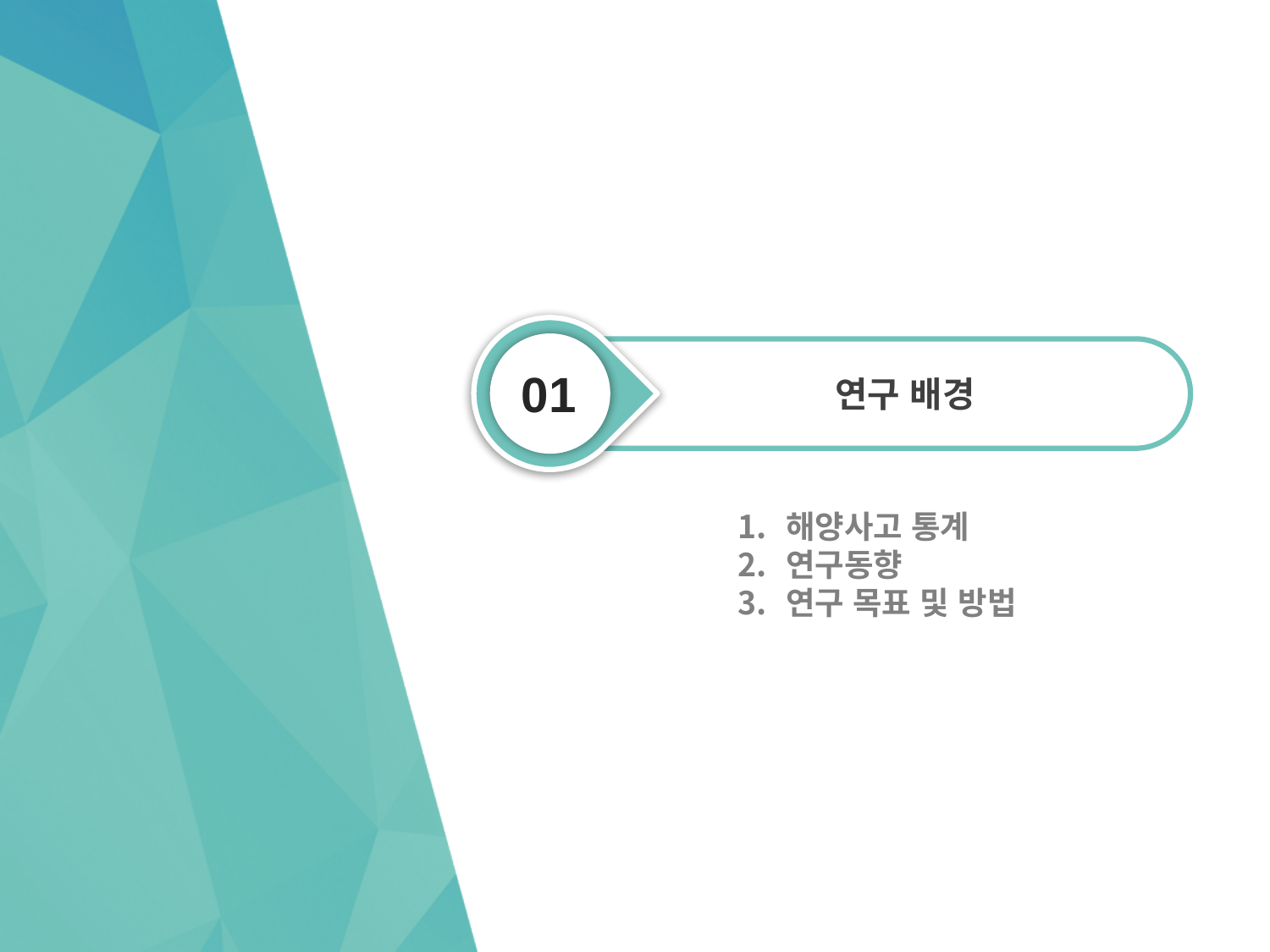

01
연구 배경
해양사고 통계
연구동향
연구 목표 및 방법